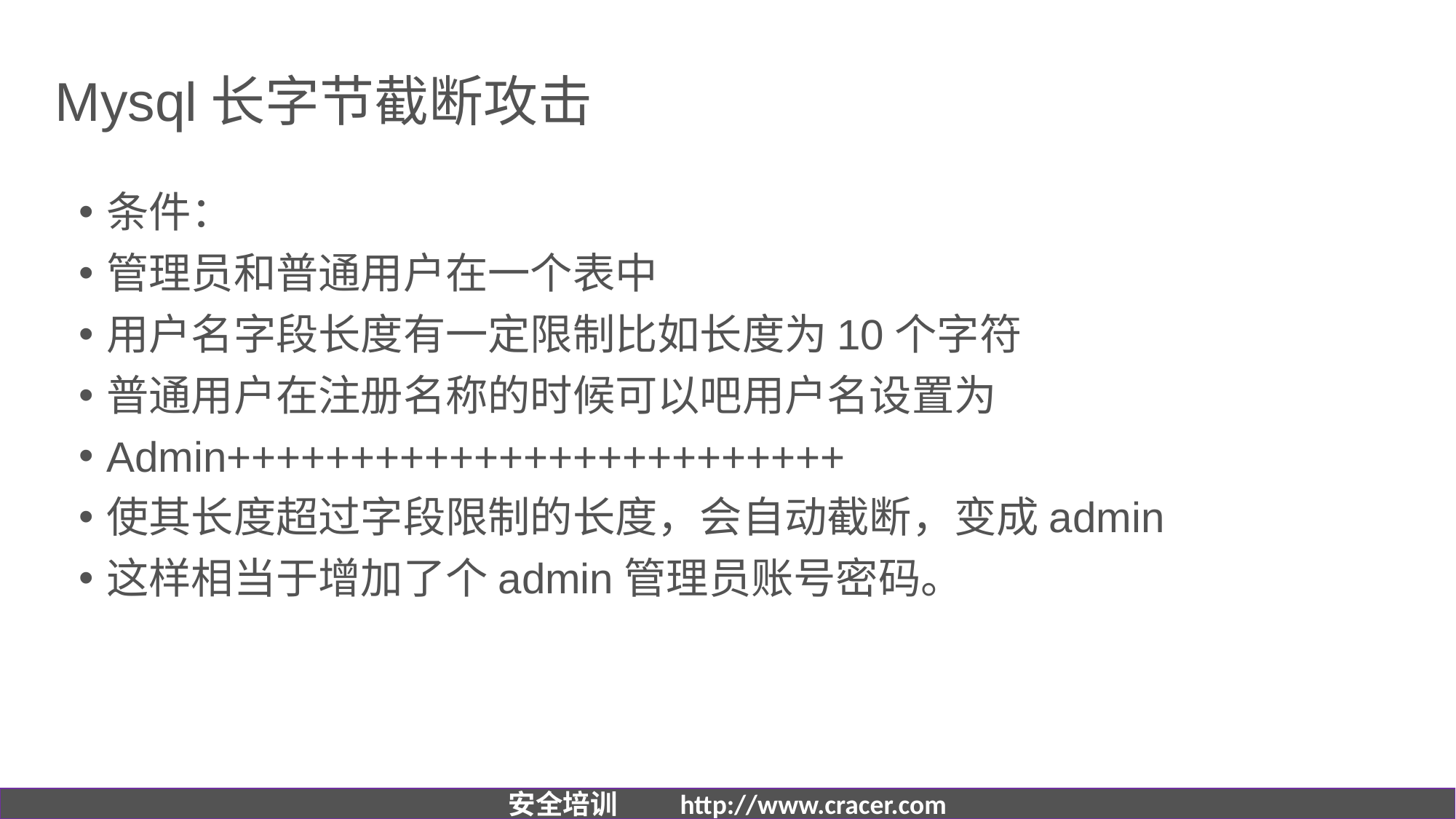

# Mysql长字节截断攻击
条件：
管理员和普通用户在一个表中
用户名字段长度有一定限制比如长度为10个字符
普通用户在注册名称的时候可以吧用户名设置为
Admin+++++++++++++++++++++++++
使其长度超过字段限制的长度，会自动截断，变成admin
这样相当于增加了个admin管理员账号密码。